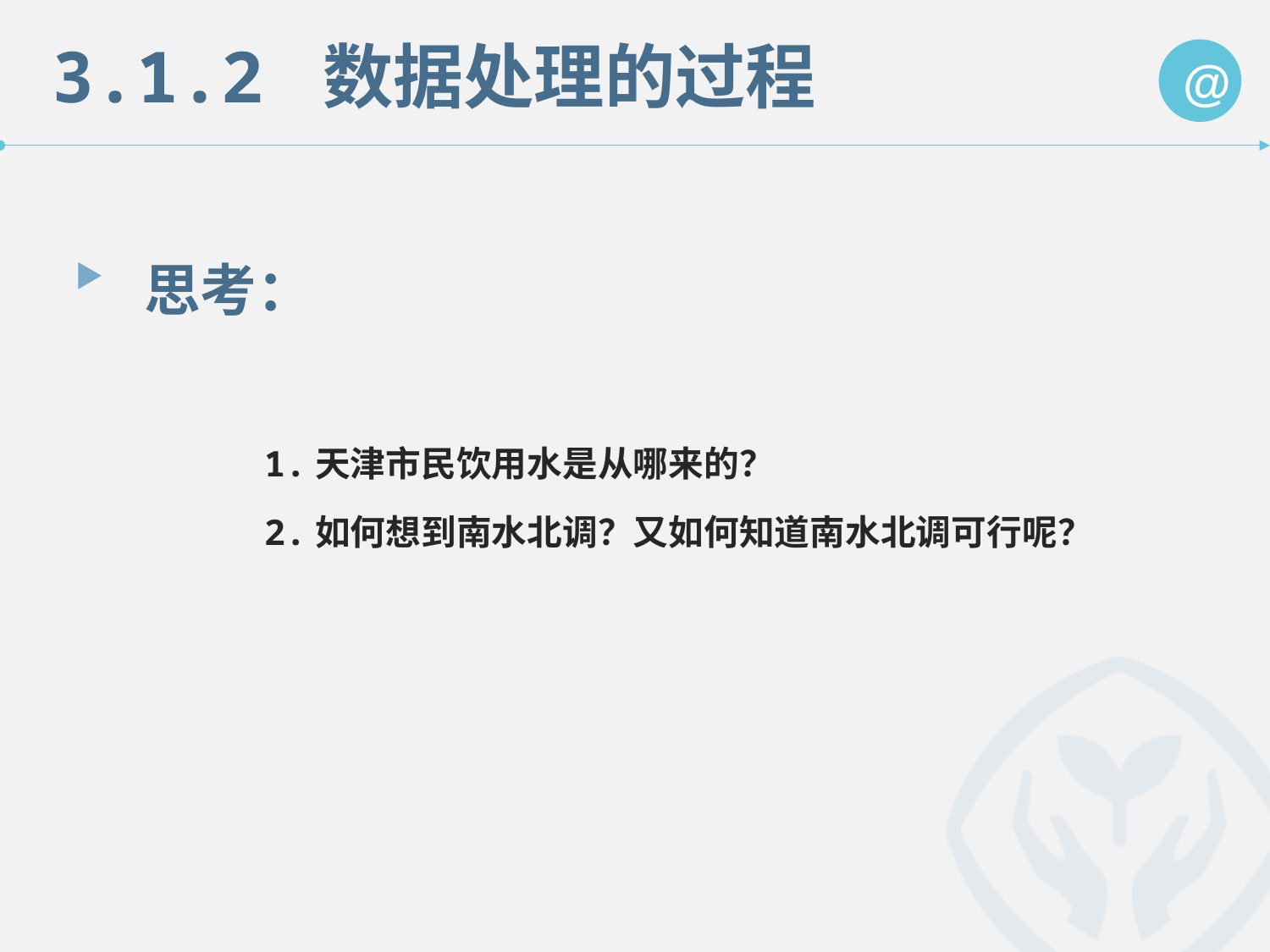

3.1.2 数据处理的过程
@
思考：

    1.天津市民饮用水是从哪来的？
    2.如何想到南水北调？又如何知道南水北调可行呢？